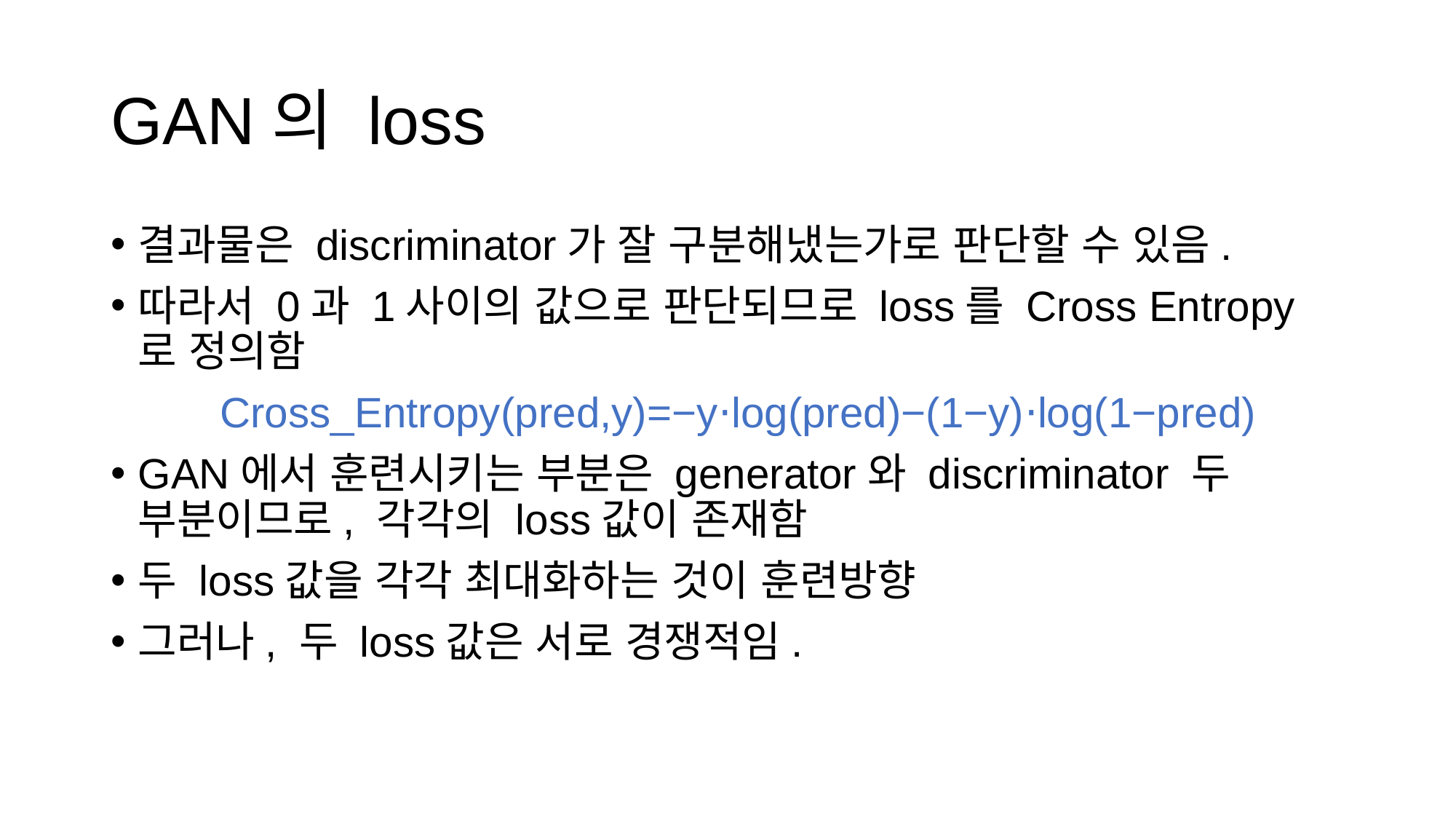

# GAN의 loss
결과물은 discriminator가 잘 구분해냈는가로 판단할 수 있음.
따라서 0과 1사이의 값으로 판단되므로 loss를 Cross Entropy로 정의함
	Cross_Entropy(pred,y)=−y⋅log(pred)−(1−y)⋅log(1−pred)
GAN에서 훈련시키는 부분은 generator와 discriminator 두 부분이므로, 각각의 loss값이 존재함
두 loss값을 각각 최대화하는 것이 훈련방향
그러나, 두 loss값은 서로 경쟁적임.